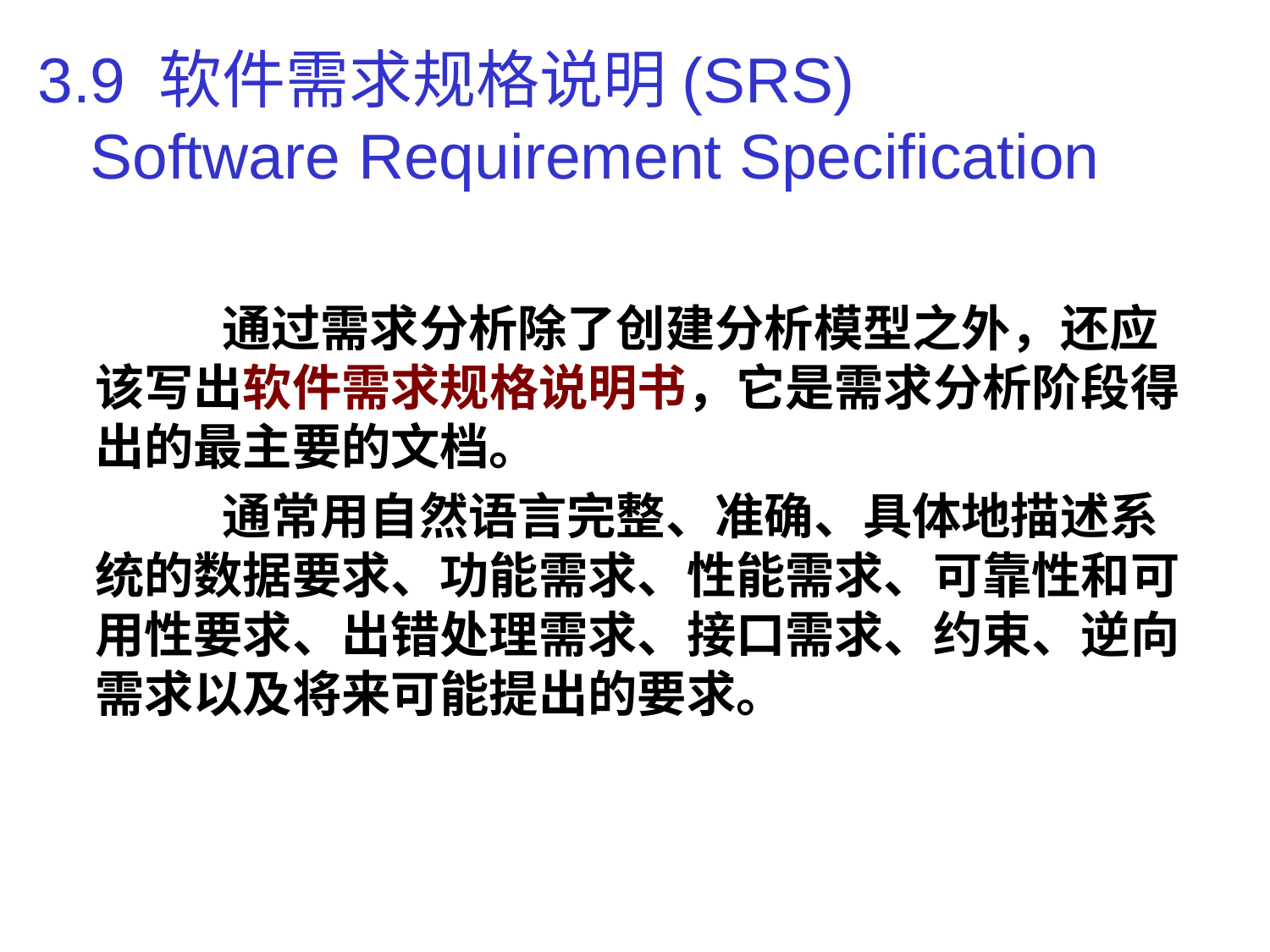

3.9 软件需求规格说明(SRS)
   Software Requirement Specification
		通过需求分析除了创建分析模型之外，还应该写出软件需求规格说明书，它是需求分析阶段得出的最主要的文档。
		通常用自然语言完整、准确、具体地描述系统的数据要求、功能需求、性能需求、可靠性和可用性要求、出错处理需求、接口需求、约束、逆向需求以及将来可能提出的要求。